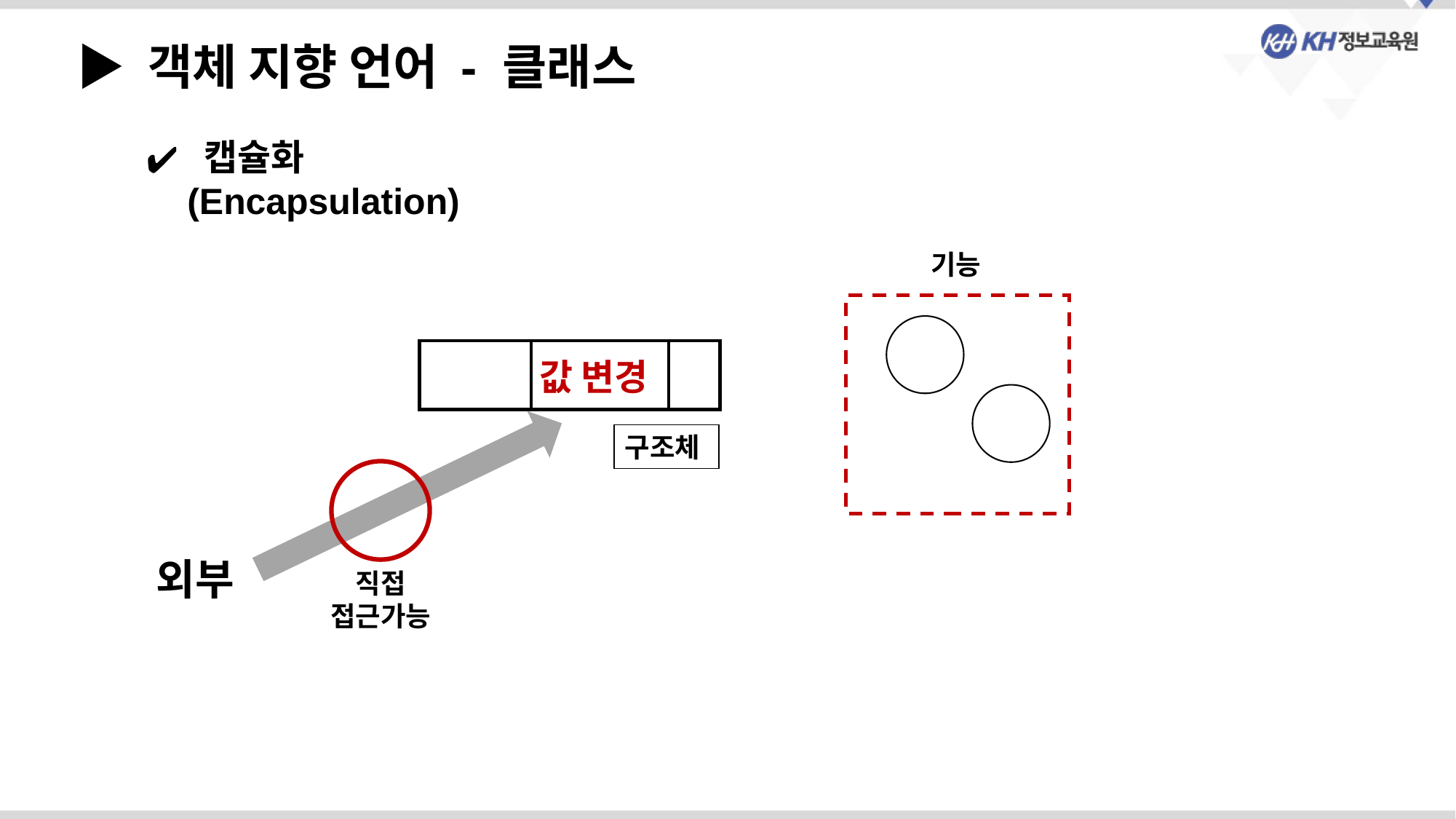

▶ 객체 지향 언어 - 클래스
 캡슐화(Encapsulation)
기능

값 변경
구조체

외부
직접
접근가능